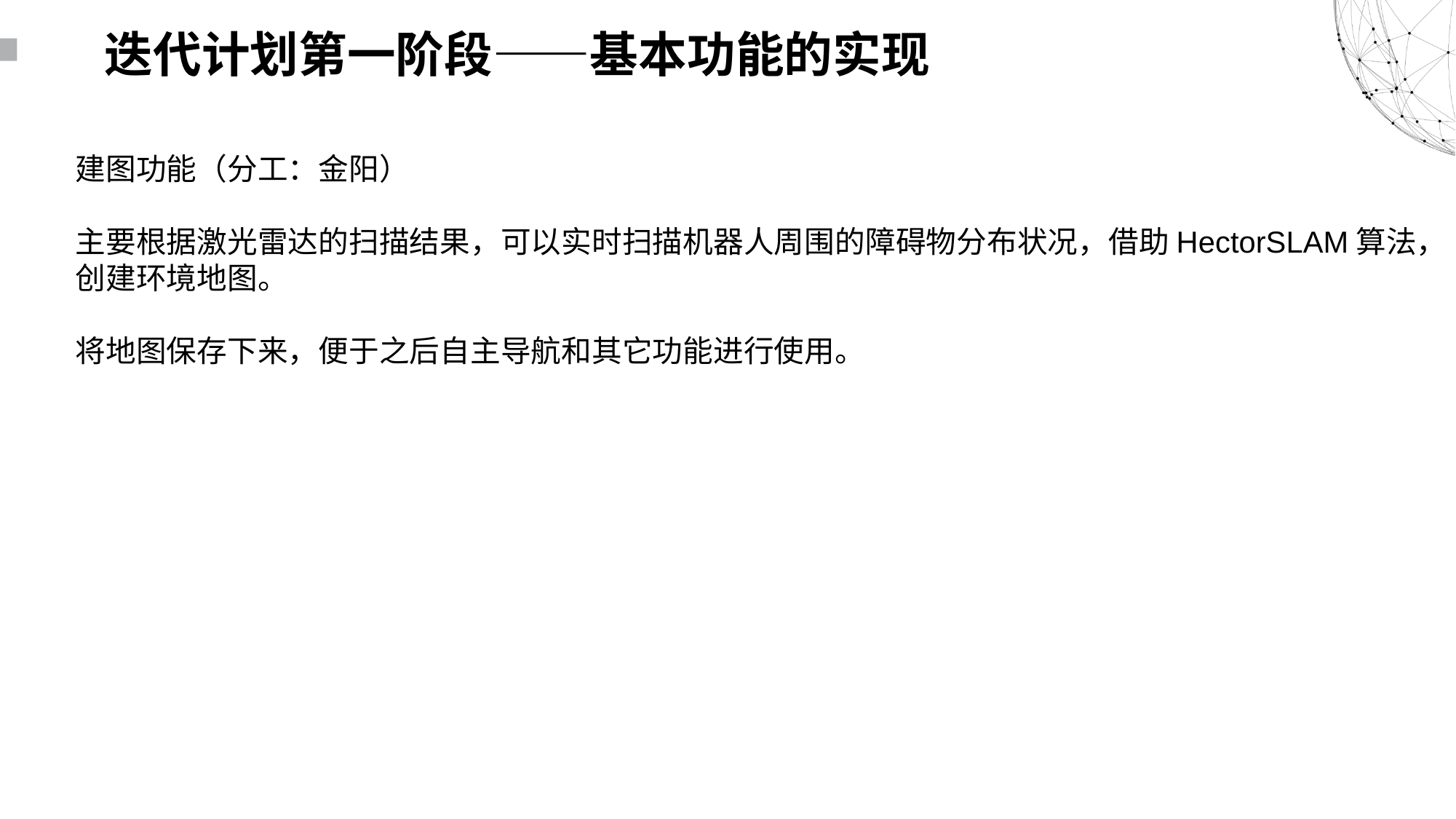

迭代计划第一阶段——基本功能的实现

建图功能（分工：金阳）

主要根据激光雷达的扫描结果，可以实时扫描机器人周围的障碍物分布状况，借助HectorSLAM算法，创建环境地图。

将地图保存下来，便于之后自主导航和其它功能进行使用。